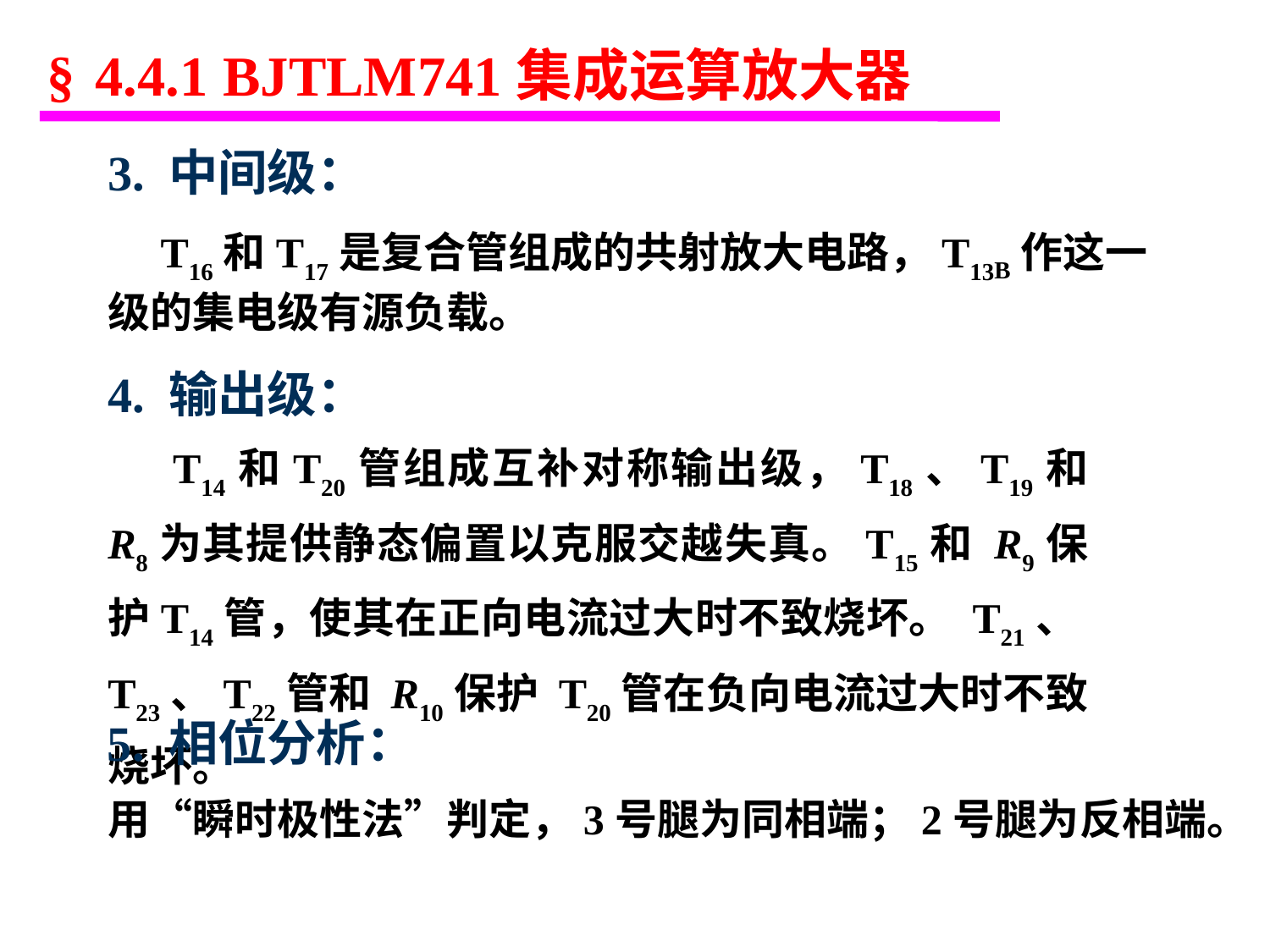

§ 4.4.1 BJTLM741集成运算放大器

3. 中间级：
     T16和T17是复合管组成的共射放大电路，T13B作这一级的集电级有源负载。
4. 输出级：
     T14和T20管组成互补对称输出级，T18、T19和 R8为其提供静态偏置以克服交越失真。T15和 R9保护T14管，使其在正向电流过大时不致烧坏。 T21、T23、T22管和 R10保护 T20管在负向电流过大时不致烧坏。
5. 相位分析：
用“瞬时极性法”判定，3号腿为同相端；2号腿为反相端。